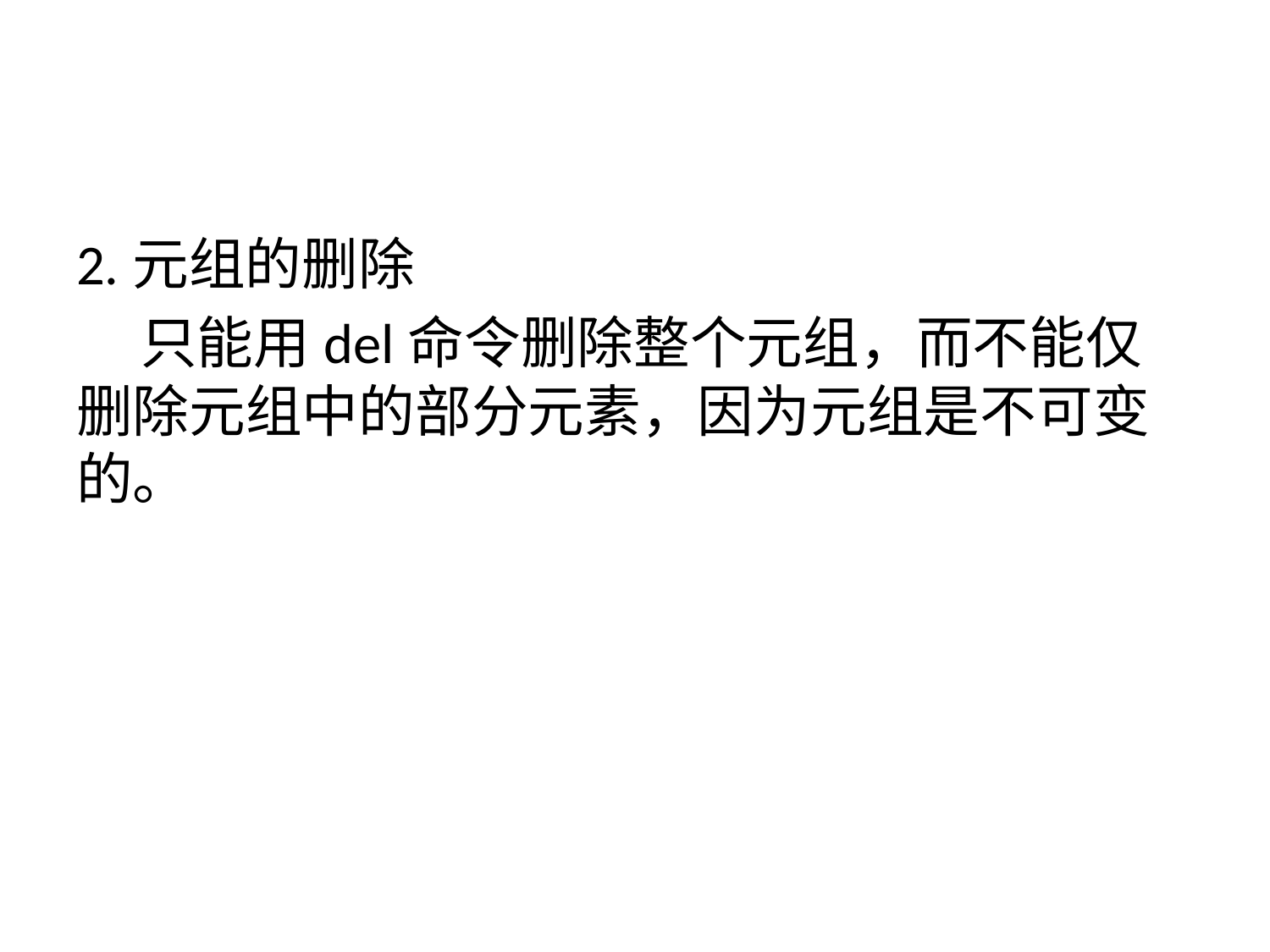

2.元组的删除
    只能用del命令删除整个元组，而不能仅删除元组中的部分元素，因为元组是不可变的。